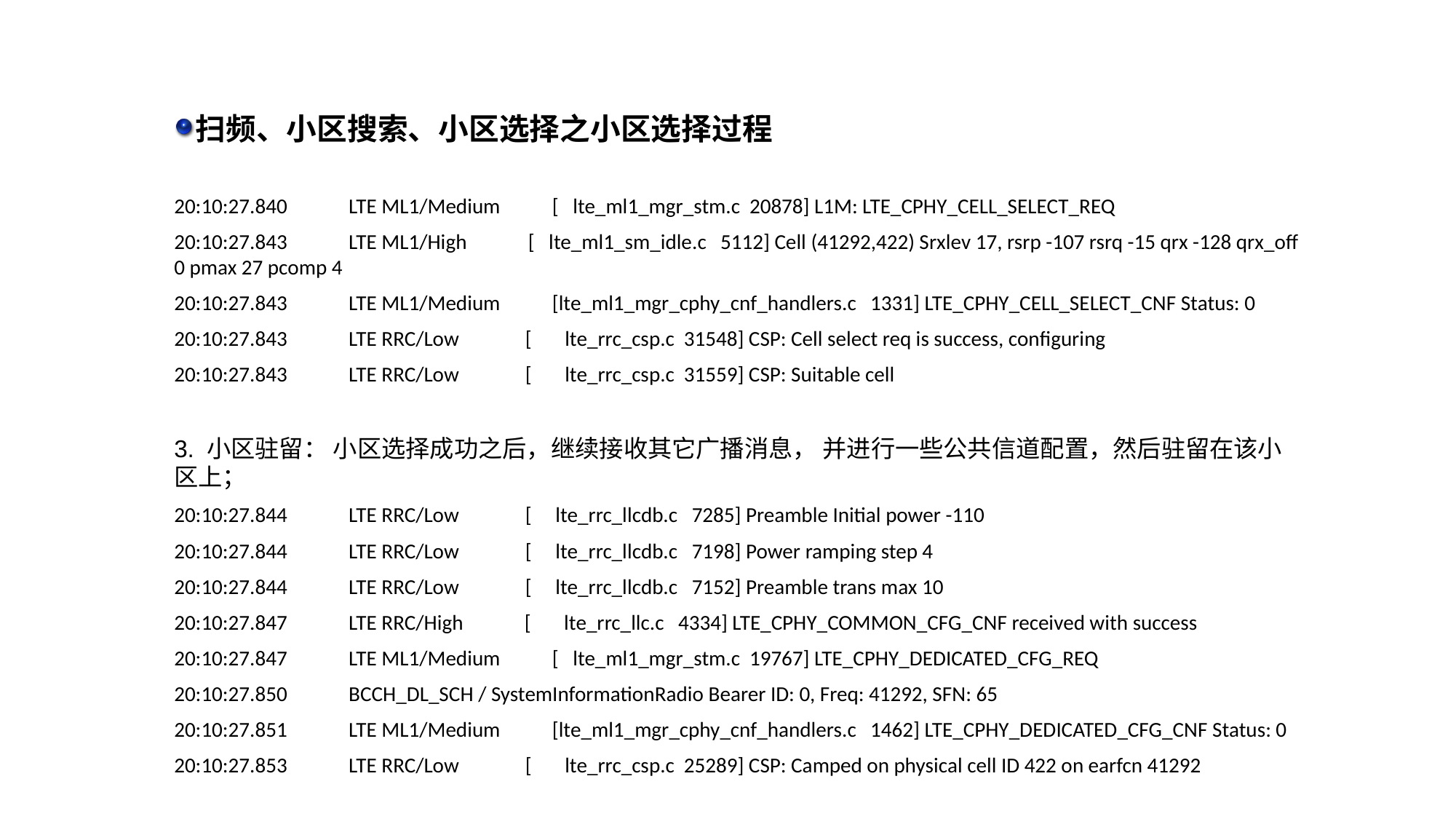

扫频、小区搜索、小区选择之小区选择过程

20:10:27.840             LTE ML1/Medium           [   lte_ml1_mgr_stm.c  20878] L1M: LTE_CPHY_CELL_SELECT_REQ
20:10:27.843             LTE ML1/High             [   lte_ml1_sm_idle.c   5112] Cell (41292,422) Srxlev 17, rsrp -107 rsrq -15 qrx -128 qrx_off 0 pmax 27 pcomp 4
20:10:27.843             LTE ML1/Medium           [lte_ml1_mgr_cphy_cnf_handlers.c   1331] LTE_CPHY_CELL_SELECT_CNF Status: 0
20:10:27.843             LTE RRC/Low              [       lte_rrc_csp.c  31548] CSP: Cell select req is success, configuring
20:10:27.843             LTE RRC/Low              [       lte_rrc_csp.c  31559] CSP: Suitable cell

3. 小区驻留： 小区选择成功之后，继续接收其它广播消息， 并进行一些公共信道配置，然后驻留在该小区上；
20:10:27.844             LTE RRC/Low              [     lte_rrc_llcdb.c   7285] Preamble Initial power -110
20:10:27.844             LTE RRC/Low              [     lte_rrc_llcdb.c   7198] Power ramping step 4
20:10:27.844             LTE RRC/Low              [     lte_rrc_llcdb.c   7152] Preamble trans max 10
20:10:27.847             LTE RRC/High             [       lte_rrc_llc.c   4334] LTE_CPHY_COMMON_CFG_CNF received with success
20:10:27.847             LTE ML1/Medium           [   lte_ml1_mgr_stm.c  19767] LTE_CPHY_DEDICATED_CFG_REQ
20:10:27.850             BCCH_DL_SCH / SystemInformationRadio Bearer ID: 0, Freq: 41292, SFN: 65
20:10:27.851             LTE ML1/Medium           [lte_ml1_mgr_cphy_cnf_handlers.c   1462] LTE_CPHY_DEDICATED_CFG_CNF Status: 0
20:10:27.853             LTE RRC/Low              [       lte_rrc_csp.c  25289] CSP: Camped on physical cell ID 422 on earfcn 41292